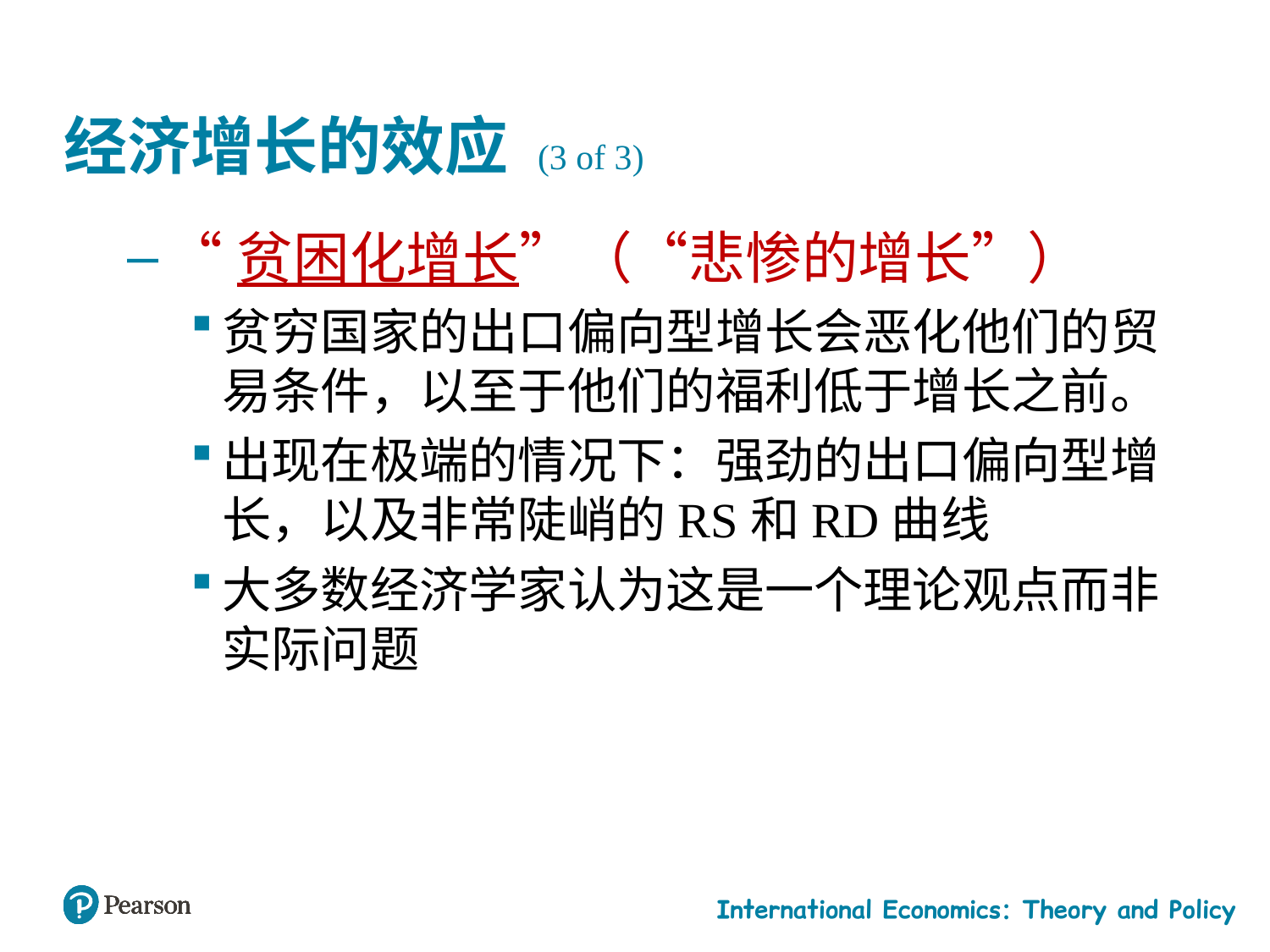

# 经济增长的效应 (3 of 3)
“贫困化增长”（“悲惨的增长”）
贫穷国家的出口偏向型增长会恶化他们的贸易条件，以至于他们的福利低于增长之前。
出现在极端的情况下：强劲的出口偏向型增长，以及非常陡峭的RS和RD曲线
大多数经济学家认为这是一个理论观点而非实际问题